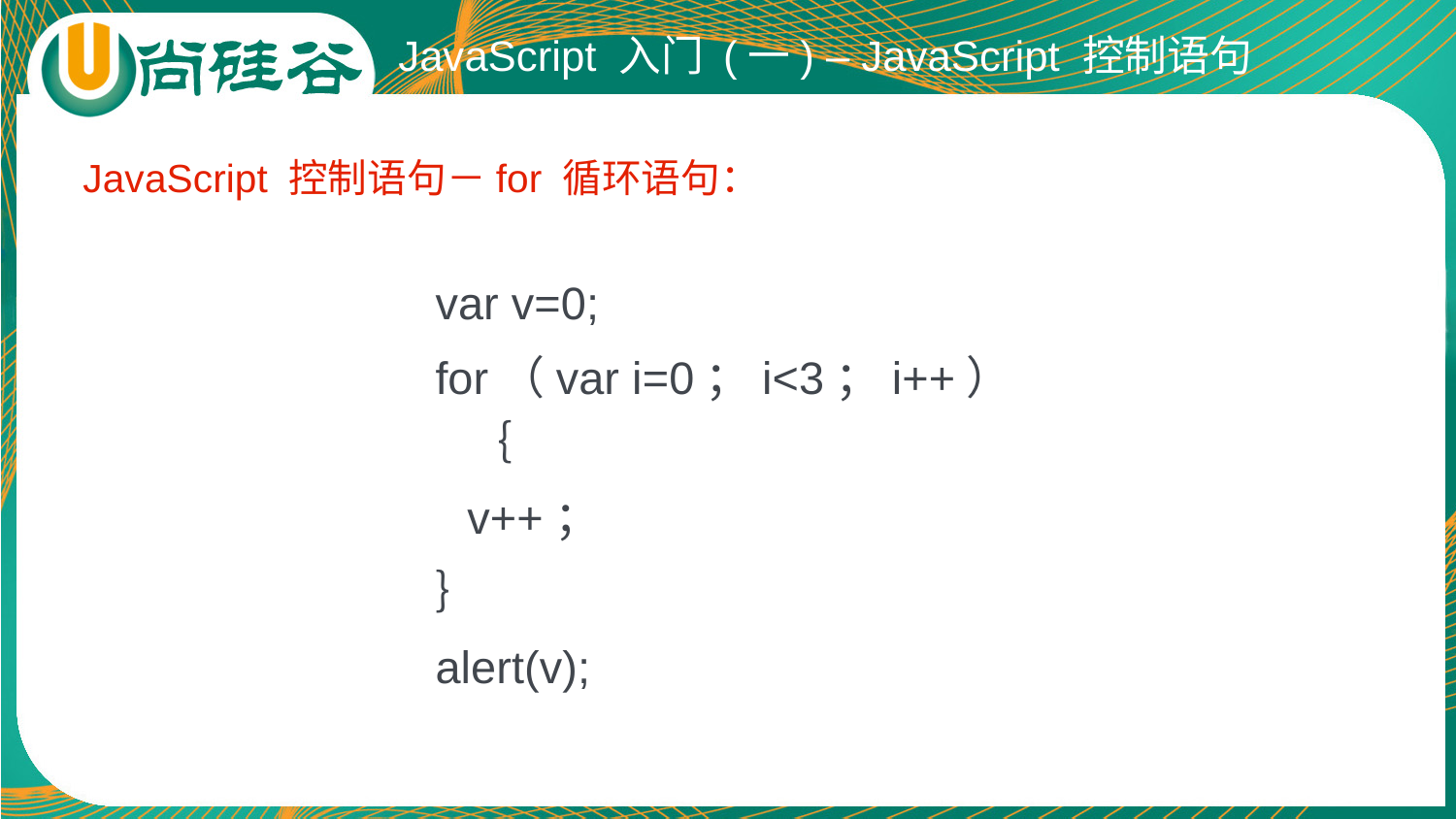

# JavaScript 入门 (一) – JavaScript 控制语句
JavaScript 控制语句－for 循环语句：
var v=0;
for（var i=0；i<3；i++）｛
	v++；
｝
alert(v);